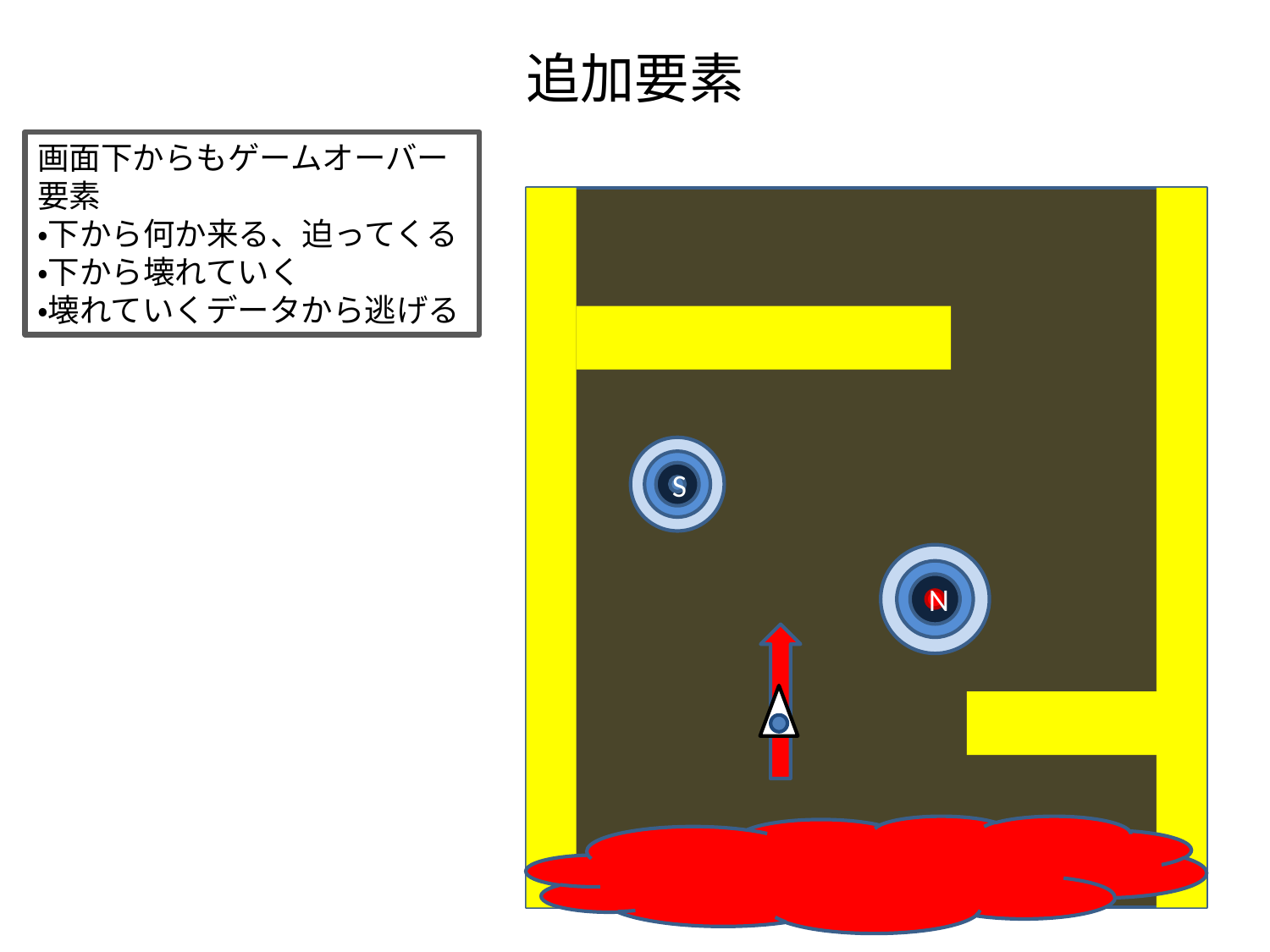

# 追加要素
画面下からもゲームオーバー要素
・下から何か来る、迫ってくる
・下から壊れていく
・壊れていくデータから逃げる

S

N